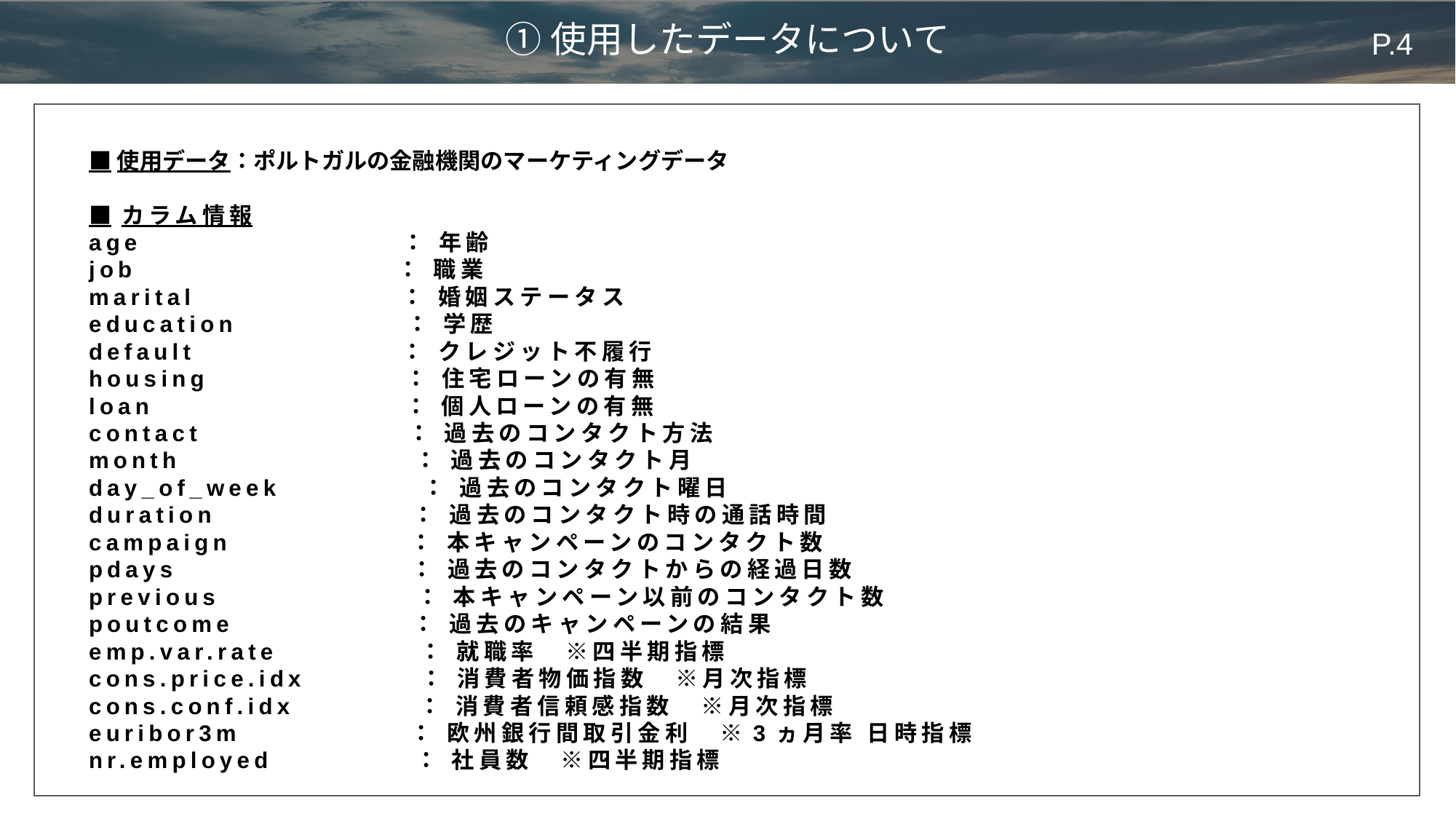

# ①使用したデータについて

■使用データ：ポルトガルの金融機関のマーケティングデータ

■カラム情報
age　　　　　　　　　 ： 年齢
job　　　　　　　　　 ： 職業
marital　　　　　　　 ： 婚姻ステータス
education　　　　　　： 学歴
default　　　　　　　 ： クレジット不履行
housing　　　　　　　： 住宅ローンの有無
loan　　　　　　　　　： 個人ローンの有無
contact　　　　　　　 ： 過去のコンタクト方法
month　　　　　　　　 ： 過去のコンタクト月
day_of_week　　　　　： 過去のコンタクト曜日
duration　　　　　　　： 過去のコンタクト時の通話時間
campaign　　　　　　 ： 本キャンペーンのコンタクト数
pdays　　　　　　　　 ： 過去のコンタクトからの経過日数
previous　　　　　　　： 本キャンペーン以前のコンタクト数
poutcome　　　　　　 ： 過去のキャンペーンの結果
emp.var.rate　　　　　： 就職率　※四半期指標
cons.price.idx　　　　： 消費者物価指数　※月次指標
cons.conf.idx　　　　 ： 消費者信頼感指数　※月次指標
euribor3m　　　　　　： 欧州銀行間取引金利　※3ヵ月率 日時指標
nr.employed　　　　　： 社員数　※四半期指標